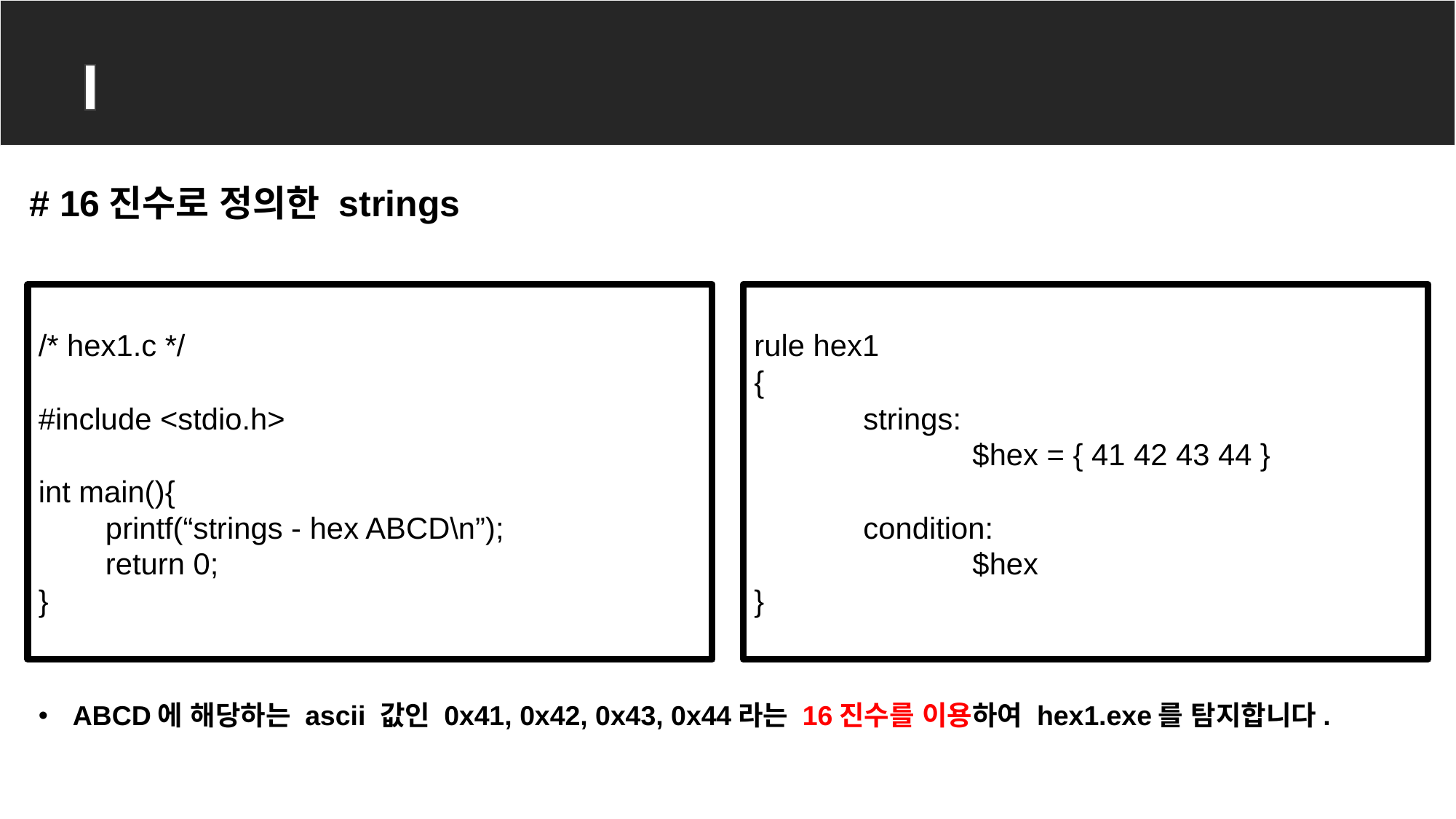

YARA rule

# 16진수로 정의한 strings

/* hex1.c */

#include <stdio.h>

int main(){
        printf(“strings - hex ABCD\n”);
        return 0;
}

rule hex1
{
	strings:
		$hex = { 41 42 43 44 }

	condition:
		$hex
}

ABCD에 해당하는 ascii 값인 0x41, 0x42, 0x43, 0x44라는 16진수를 이용하여 hex1.exe를 탐지합니다.